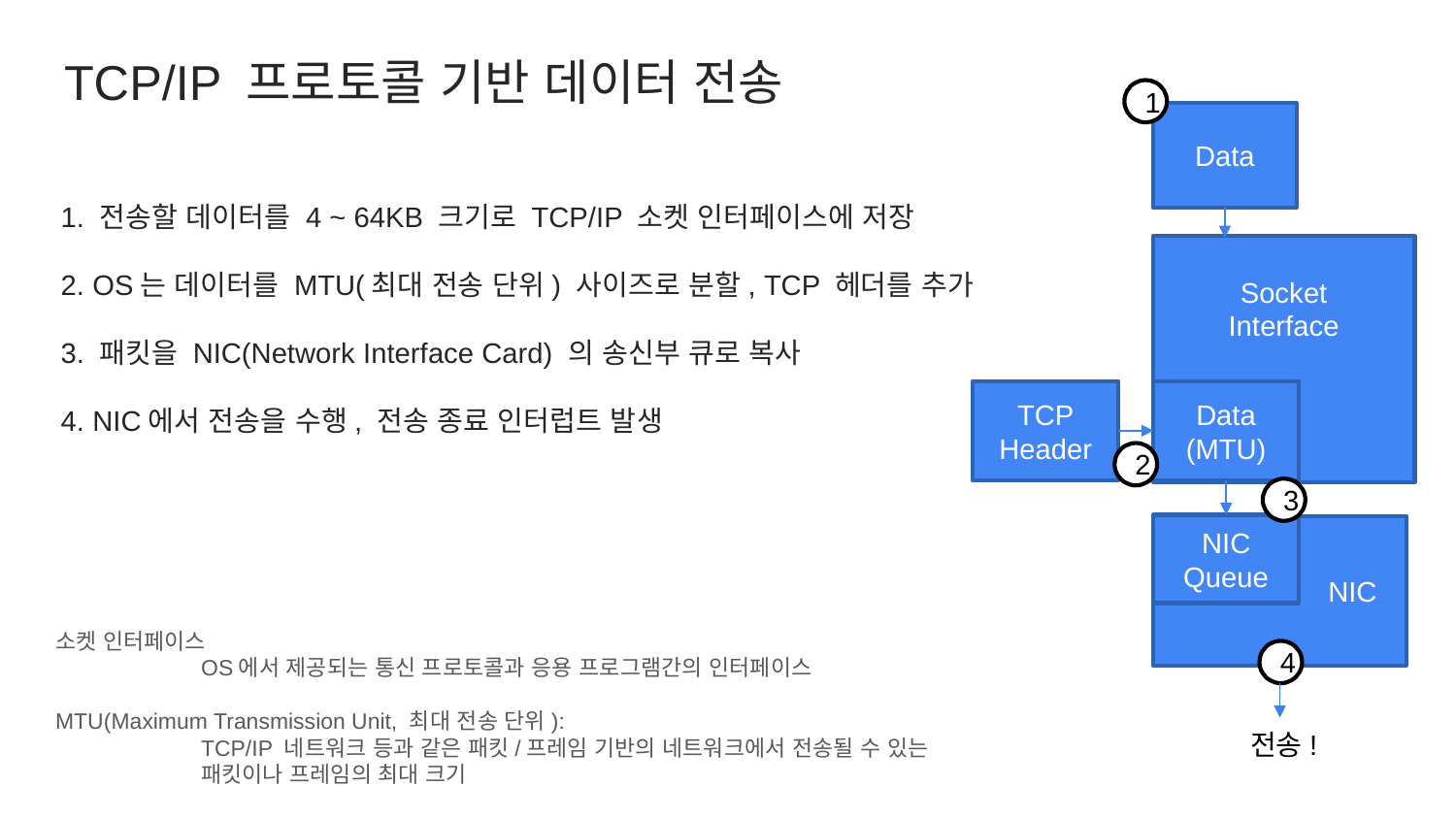

# TCP/IP 프로토콜 기반 데이터 전송
1
Data
1. 전송할 데이터를 4 ~ 64KB 크기로 TCP/IP 소켓 인터페이스에 저장
2. OS는 데이터를 MTU(최대 전송 단위) 사이즈로 분할, TCP 헤더를 추가
3. 패킷을 NIC(Network Interface Card) 의 송신부 큐로 복사
4. NIC에서 전송을 수행, 전송 종료 인터럽트 발생
Socket
Interface

TCP
Header
Data
(MTU)
2
3
NIC
Queue

	NIC

소켓 인터페이스
	OS에서 제공되는 통신 프로토콜과 응용 프로그램간의 인터페이스

MTU(Maximum Transmission Unit, 최대 전송 단위):
	TCP/IP 네트워크 등과 같은 패킷/프레임 기반의 네트워크에서 전송될 수 있는
	패킷이나 프레임의 최대 크기
4
전송!